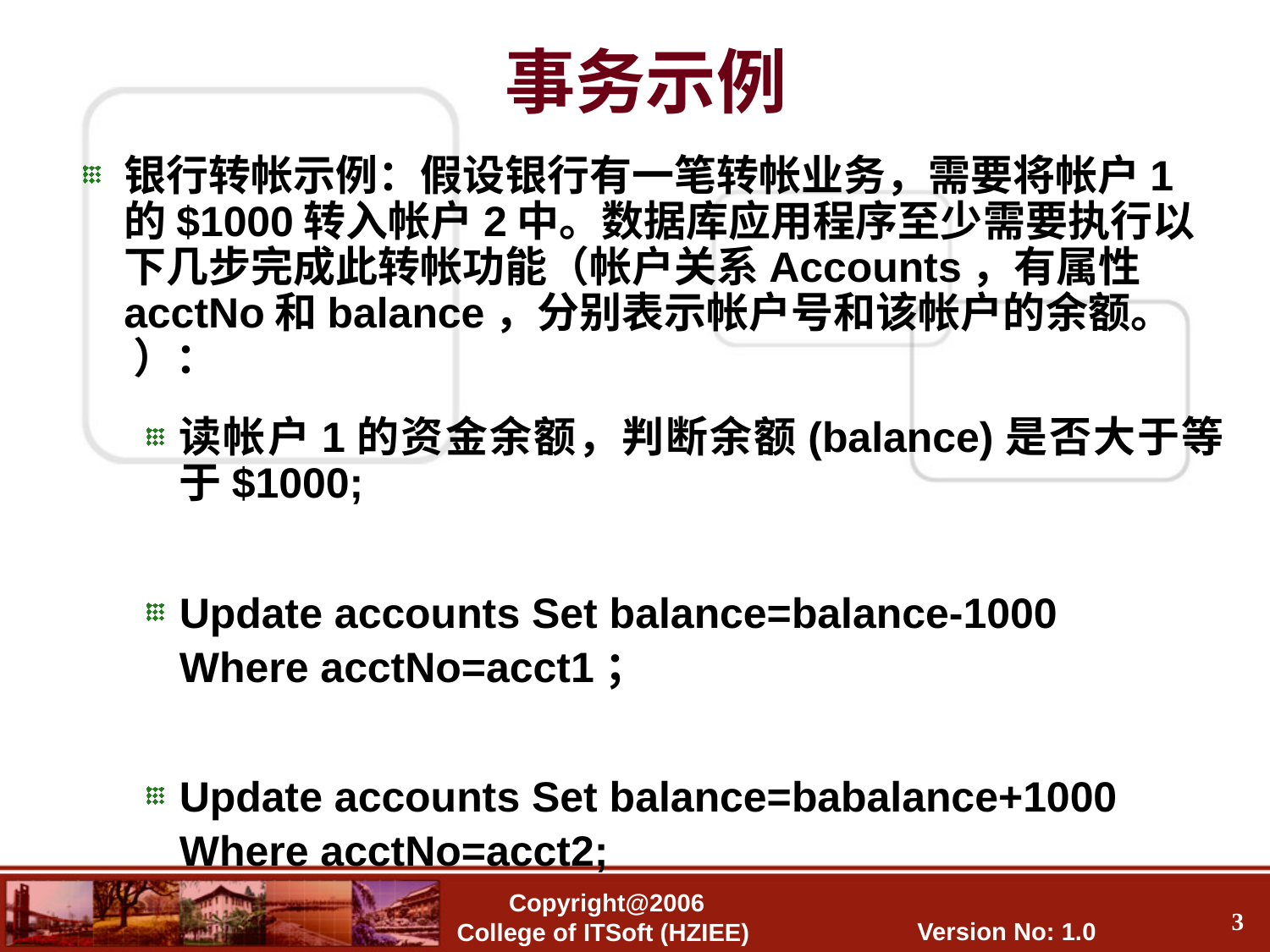

# 事务示例
银行转帐示例：假设银行有一笔转帐业务，需要将帐户1的$1000转入帐户2中。数据库应用程序至少需要执行以下几步完成此转帐功能（帐户关系Accounts，有属性acctNo和balance，分别表示帐户号和该帐户的余额。 ）：

读帐户1的资金余额，判断余额(balance)是否大于等于$1000;

Update accounts Set balance=balance-1000
	Where acctNo=acct1；

Update accounts Set balance=babalance+1000
	Where acctNo=acct2;